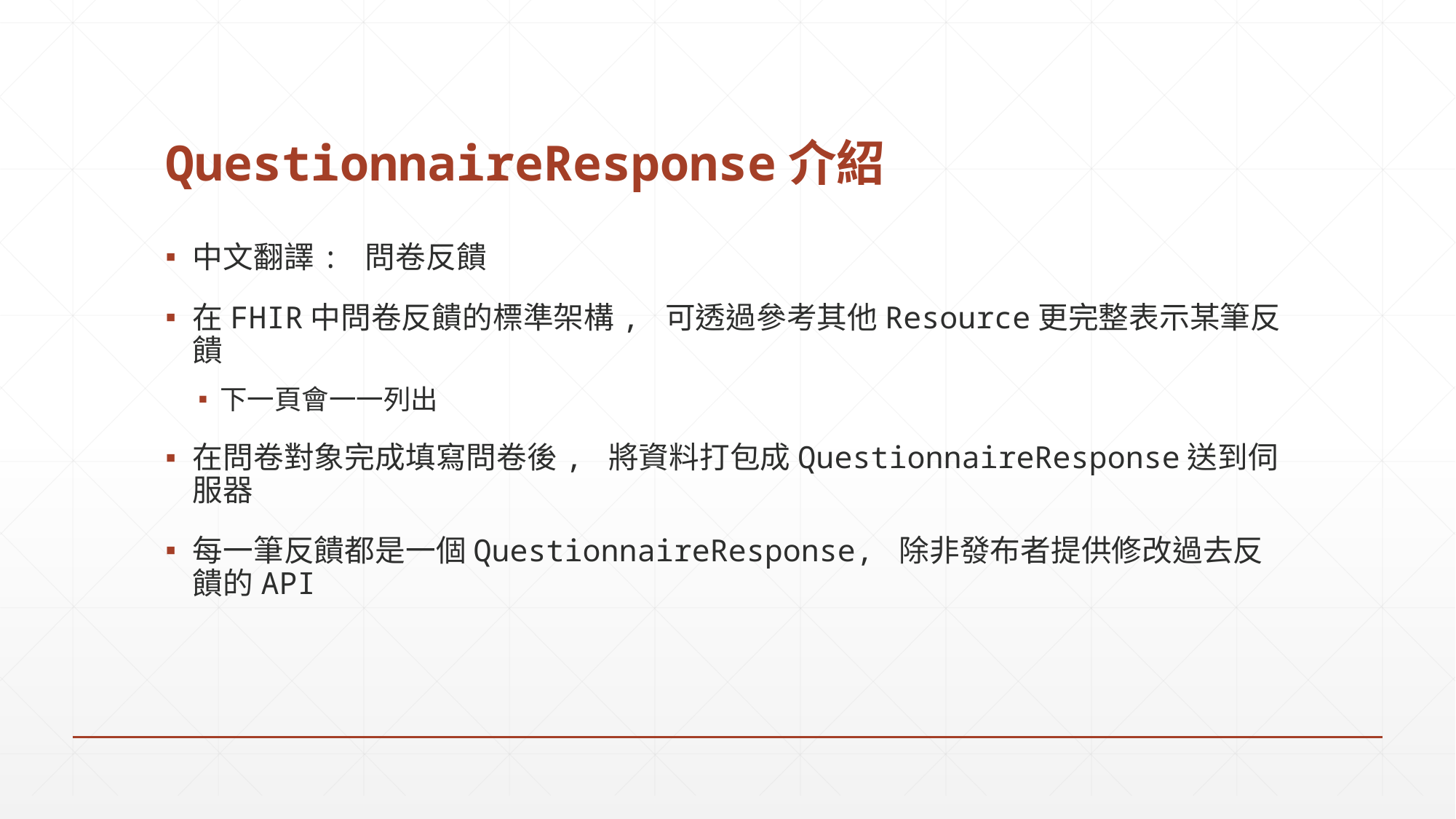

# QuestionnaireResponse介紹
中文翻譯: 問卷反饋
在FHIR中問卷反饋的標準架構, 可透過參考其他Resource更完整表示某筆反饋
下一頁會一一列出
在問卷對象完成填寫問卷後, 將資料打包成QuestionnaireResponse送到伺服器
每一筆反饋都是一個QuestionnaireResponse, 除非發布者提供修改過去反饋的API